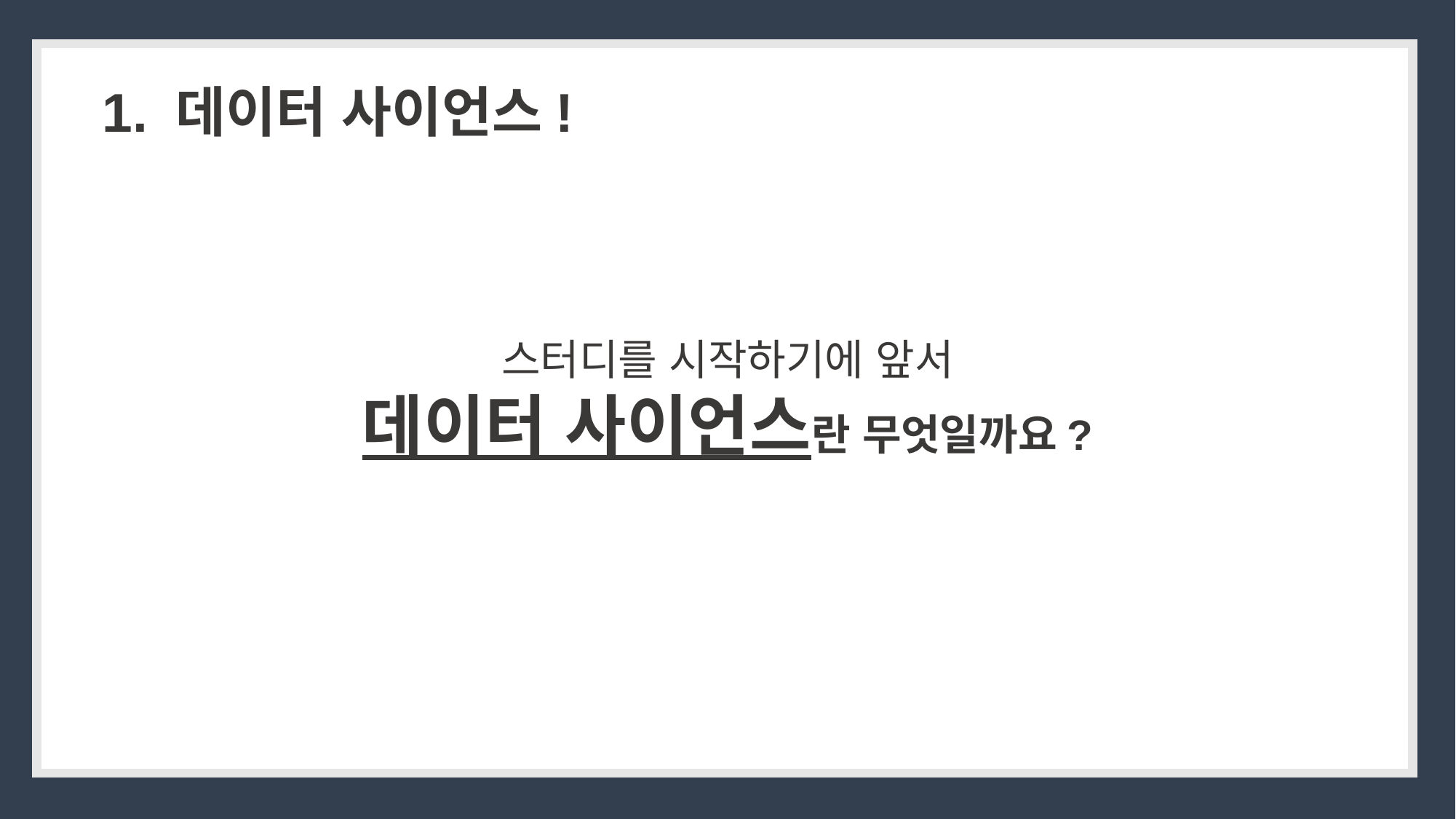

1. 데이터 사이언스!
스터디를 시작하기에 앞서
데이터 사이언스란 무엇일까요?